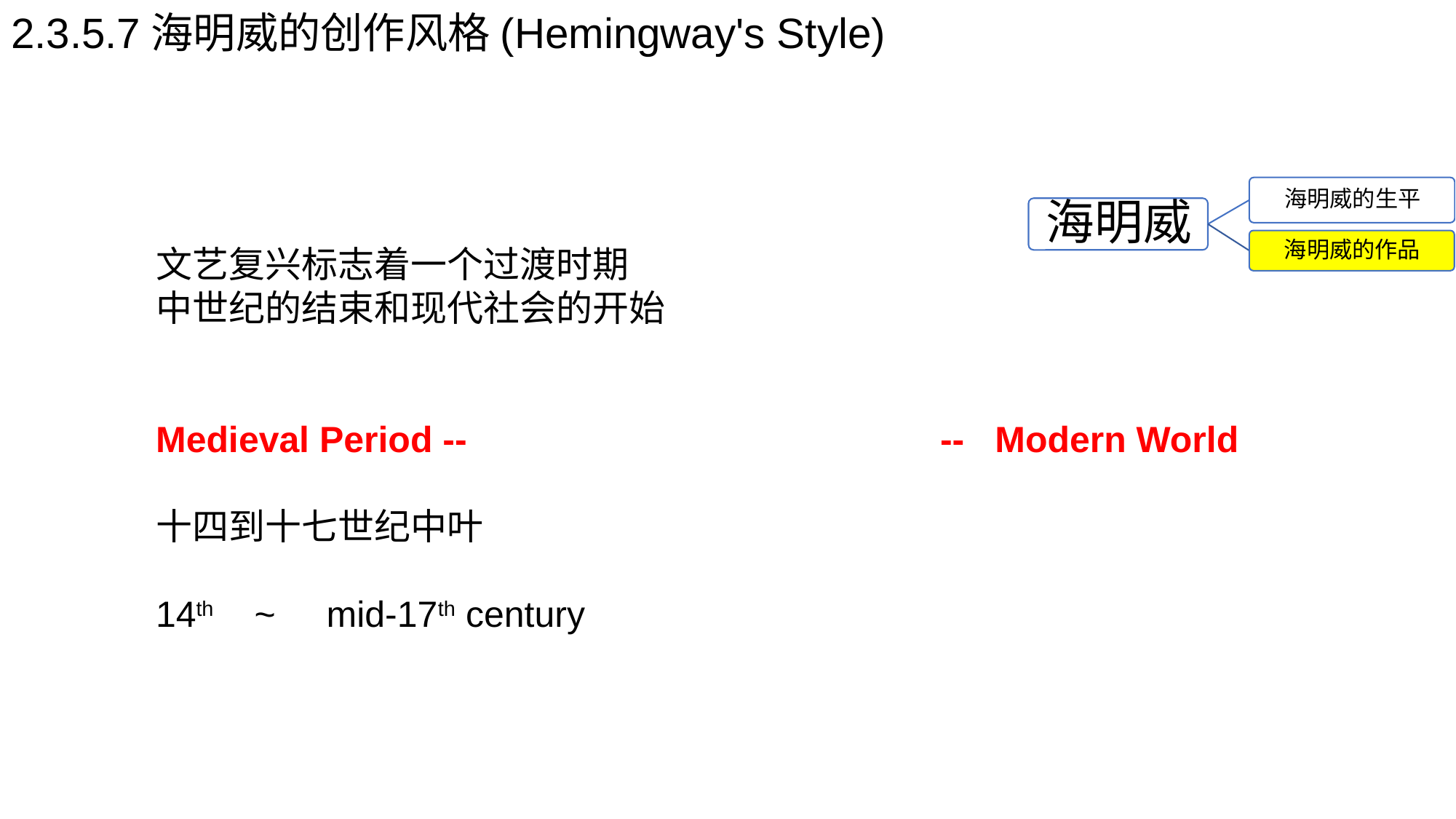

# 2.3.5.7海明威的创作风格(Hemingway's Style)
海明威

海明威的生平

海明威的作品
文艺复兴标志着一个过渡时期
中世纪的结束和现代社会的开始

Medieval Period -- 					  --   Modern World

十四到十七世纪中叶

14th    ~     mid-17th century